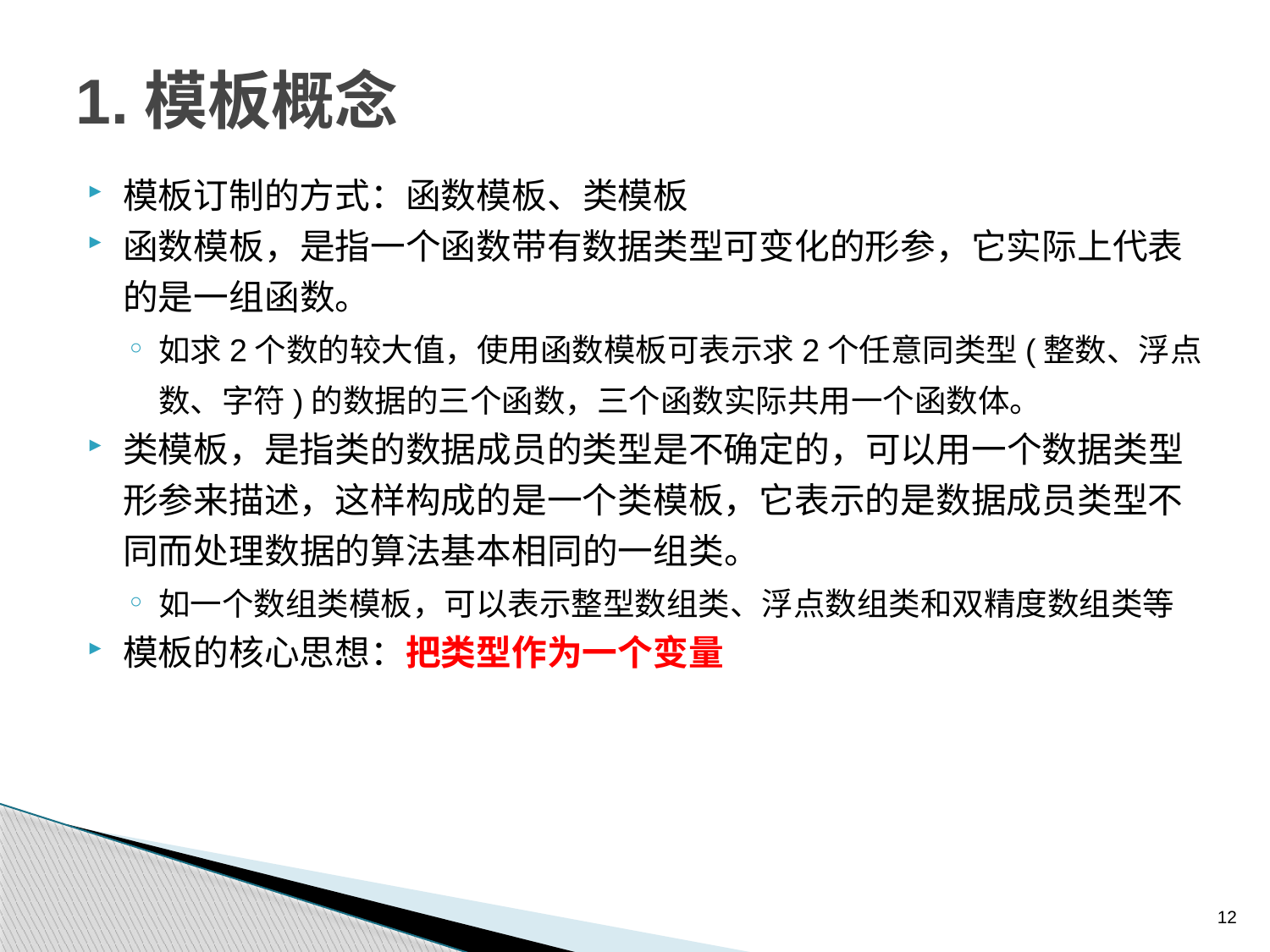

# 1.模板概念
模板订制的方式：函数模板、类模板
函数模板，是指一个函数带有数据类型可变化的形参，它实际上代表的是一组函数。
如求2个数的较大值，使用函数模板可表示求2个任意同类型(整数、浮点数、字符)的数据的三个函数，三个函数实际共用一个函数体。
类模板，是指类的数据成员的类型是不确定的，可以用一个数据类型形参来描述，这样构成的是一个类模板，它表示的是数据成员类型不同而处理数据的算法基本相同的一组类。
如一个数组类模板，可以表示整型数组类、浮点数组类和双精度数组类等
模板的核心思想：把类型作为一个变量

12